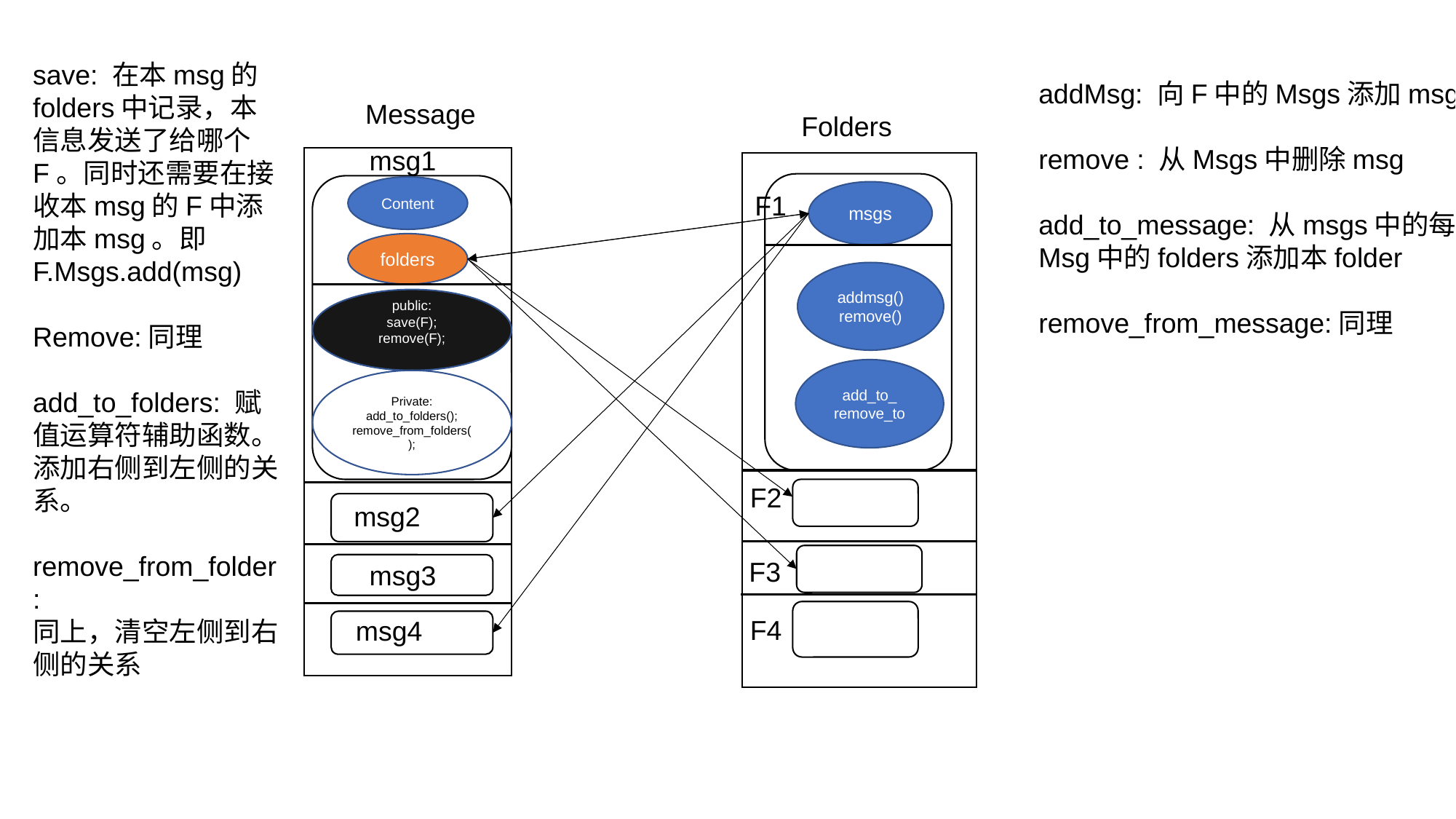

save: 在本msg的folders中记录，本信息发送了给哪个F。同时还需要在接收本msg的F中添加本msg。即F.Msgs.add(msg)

Remove:同理

add_to_folders: 赋值运算符辅助函数。添加右侧到左侧的关系。

remove_from_folder:
同上，清空左侧到右侧的关系
addMsg: 向F中的Msgs添加msg

remove : 从Msgs中删除msg

add_to_message: 从msgs中的每个
Msg中的folders添加本folder

remove_from_message:同理
Message
Folders
msg1

Content
msgs
F1
folders
addmsg()
remove()
public:
save(F);
remove(F);

add_to_
remove_to
Private:
add_to_folders();
remove_from_folders();
F2

msg2

F3
msg3

F4
msg4